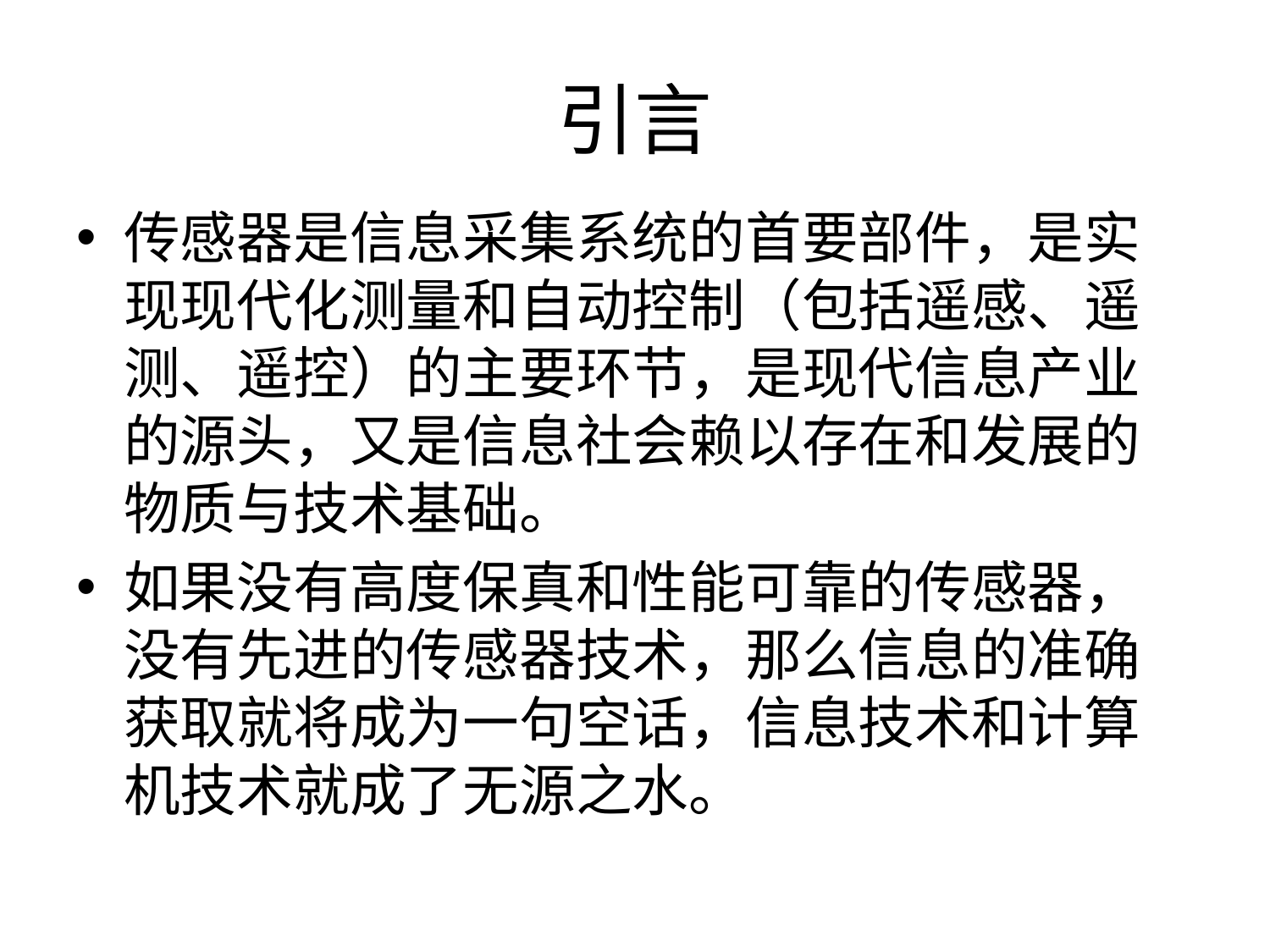

# 引言
传感器是信息采集系统的首要部件，是实现现代化测量和自动控制（包括遥感、遥测、遥控）的主要环节，是现代信息产业的源头，又是信息社会赖以存在和发展的物质与技术基础。
如果没有高度保真和性能可靠的传感器，没有先进的传感器技术，那么信息的准确获取就将成为一句空话，信息技术和计算机技术就成了无源之水。